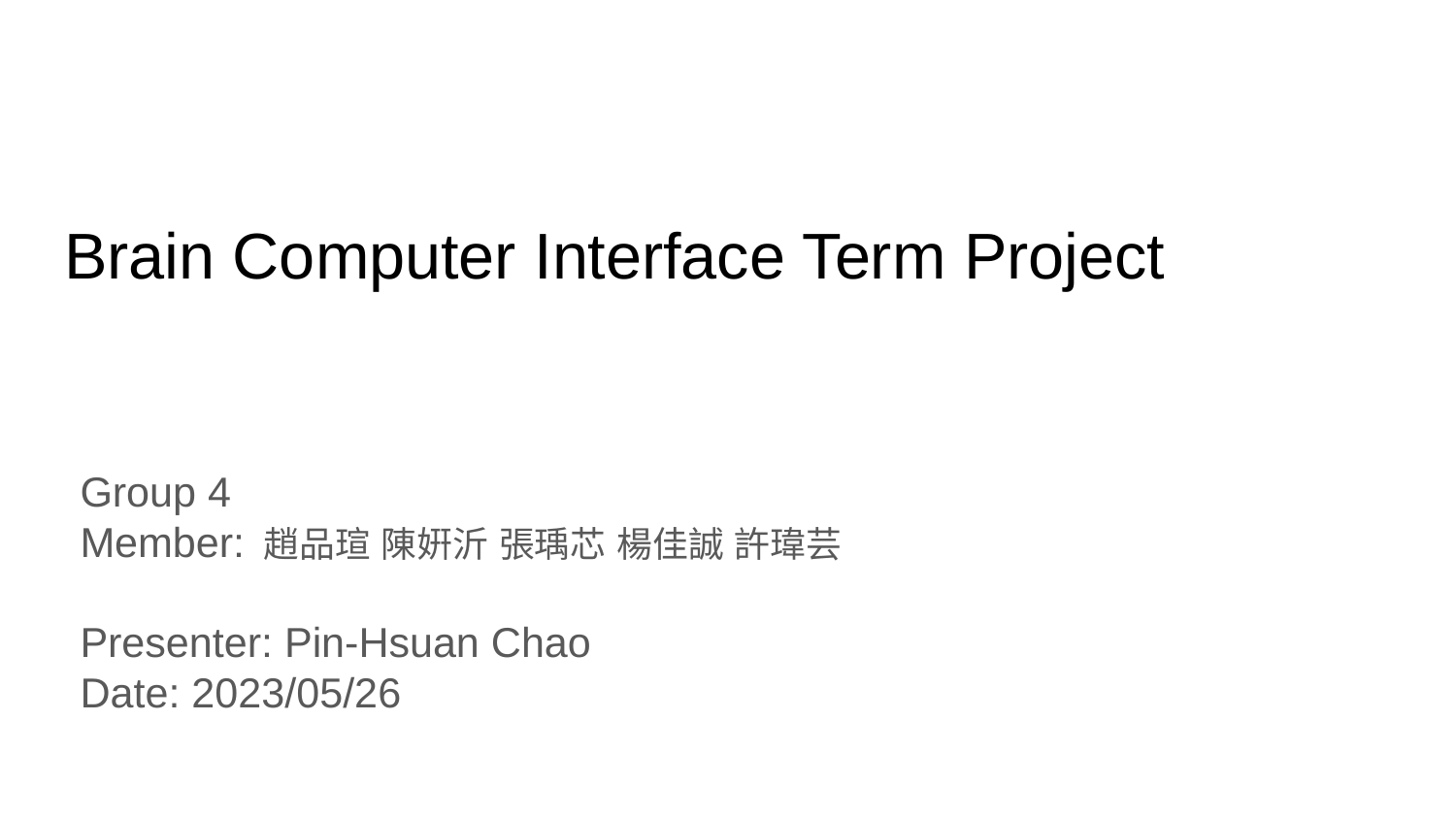

# Brain Computer Interface Term Project
Group 4
Member: 趙品瑄 陳姸沂 張瑀芯 楊佳誠 許瑋芸

Presenter: Pin-Hsuan Chao
Date: 2023/05/26